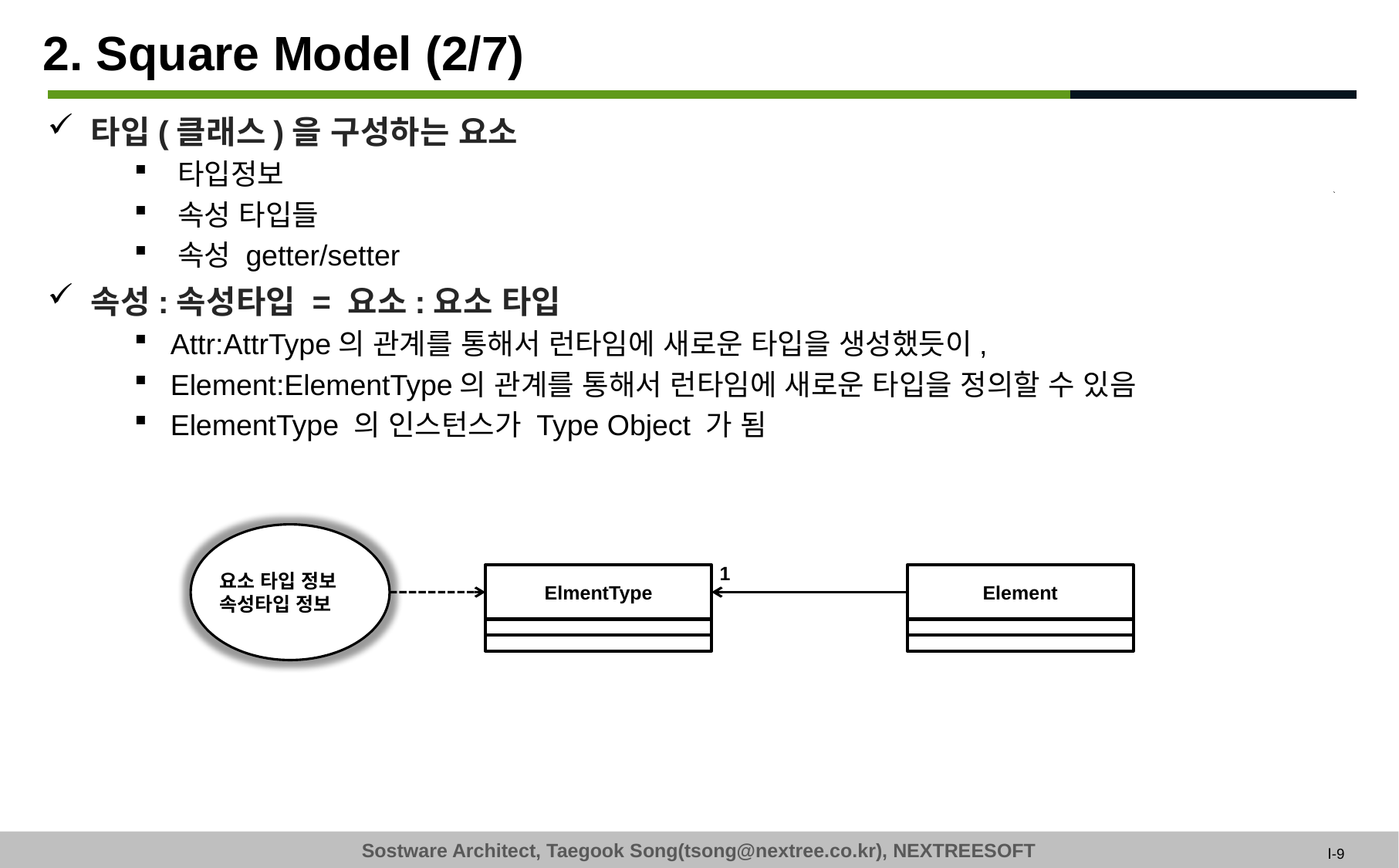

# 2. Square Model (2/7)
타입(클래스)을 구성하는 요소
타입정보
속성 타입들
속성 getter/setter
속성:속성타입 = 요소:요소 타입
Attr:AttrType의 관계를 통해서 런타임에 새로운 타입을 생성했듯이,
Element:ElementType의 관계를 통해서 런타임에 새로운 타입을 정의할 수 있음
ElementType 의 인스턴스가 Type Object 가 됨
요소 타입 정보
속성타입 정보
1
ElmentType
Element